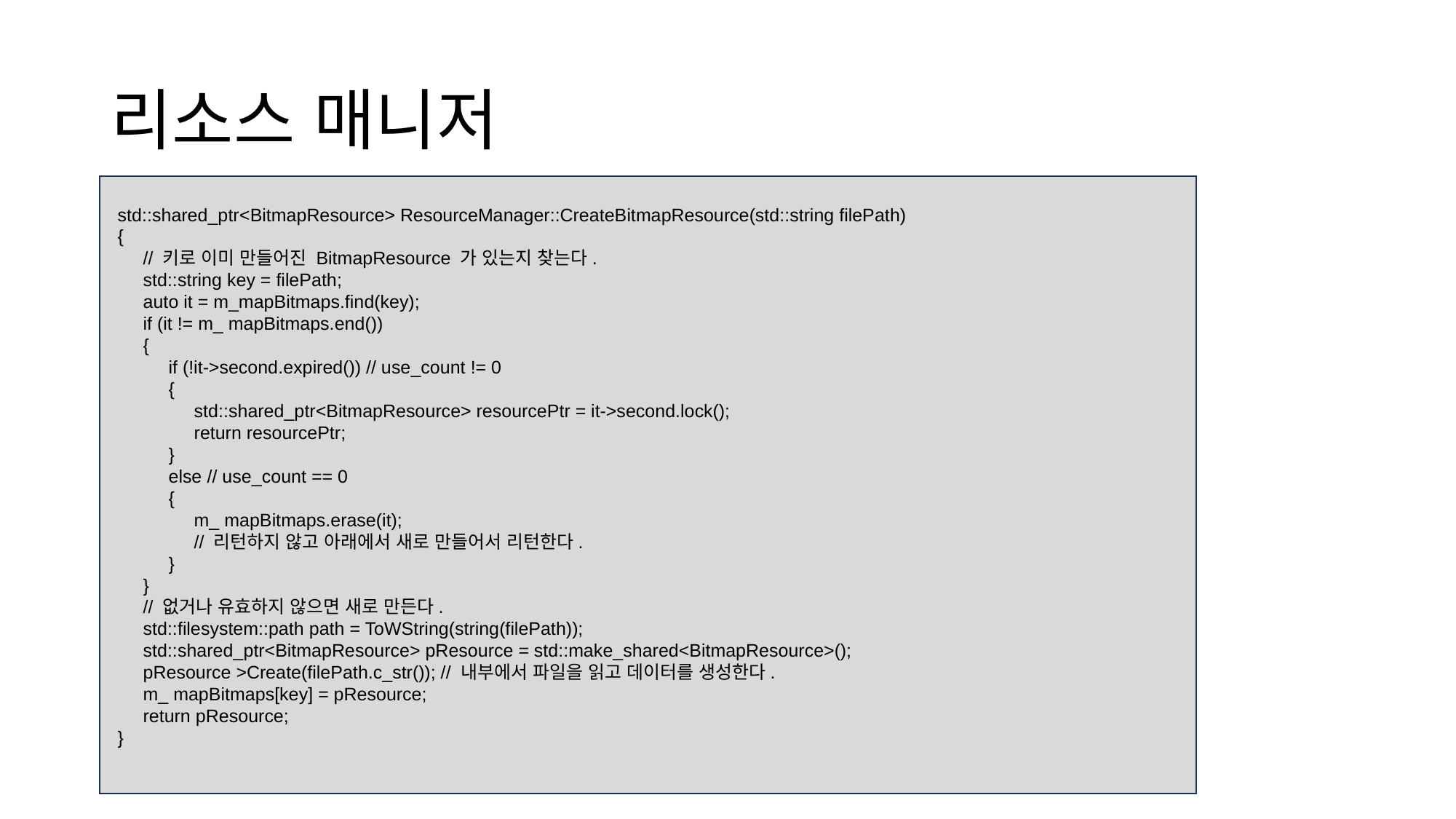

# 리소스 매니저

std::shared_ptr<BitmapResource> ResourceManager::CreateBitmapResource(std::string filePath)
{
     // 키로 이미 만들어진 BitmapResource 가 있는지 찾는다.
     std::string key = filePath;
     auto it = m_mapBitmaps.find(key);
     if (it != m_ mapBitmaps.end())
     {
          if (!it->second.expired()) // use_count != 0
          {
               std::shared_ptr<BitmapResource> resourcePtr = it->second.lock();
               return resourcePtr;
          }
          else // use_count == 0
          {
               m_ mapBitmaps.erase(it);
               // 리턴하지 않고 아래에서 새로 만들어서 리턴한다.
          }
     }
     // 없거나 유효하지 않으면 새로 만든다.
     std::filesystem::path path = ToWString(string(filePath));
     std::shared_ptr<BitmapResource> pResource = std::make_shared<BitmapResource>();
     pResource >Create(filePath.c_str()); // 내부에서 파일을 읽고 데이터를 생성한다.
     m_ mapBitmaps[key] = pResource;
     return pResource;
}